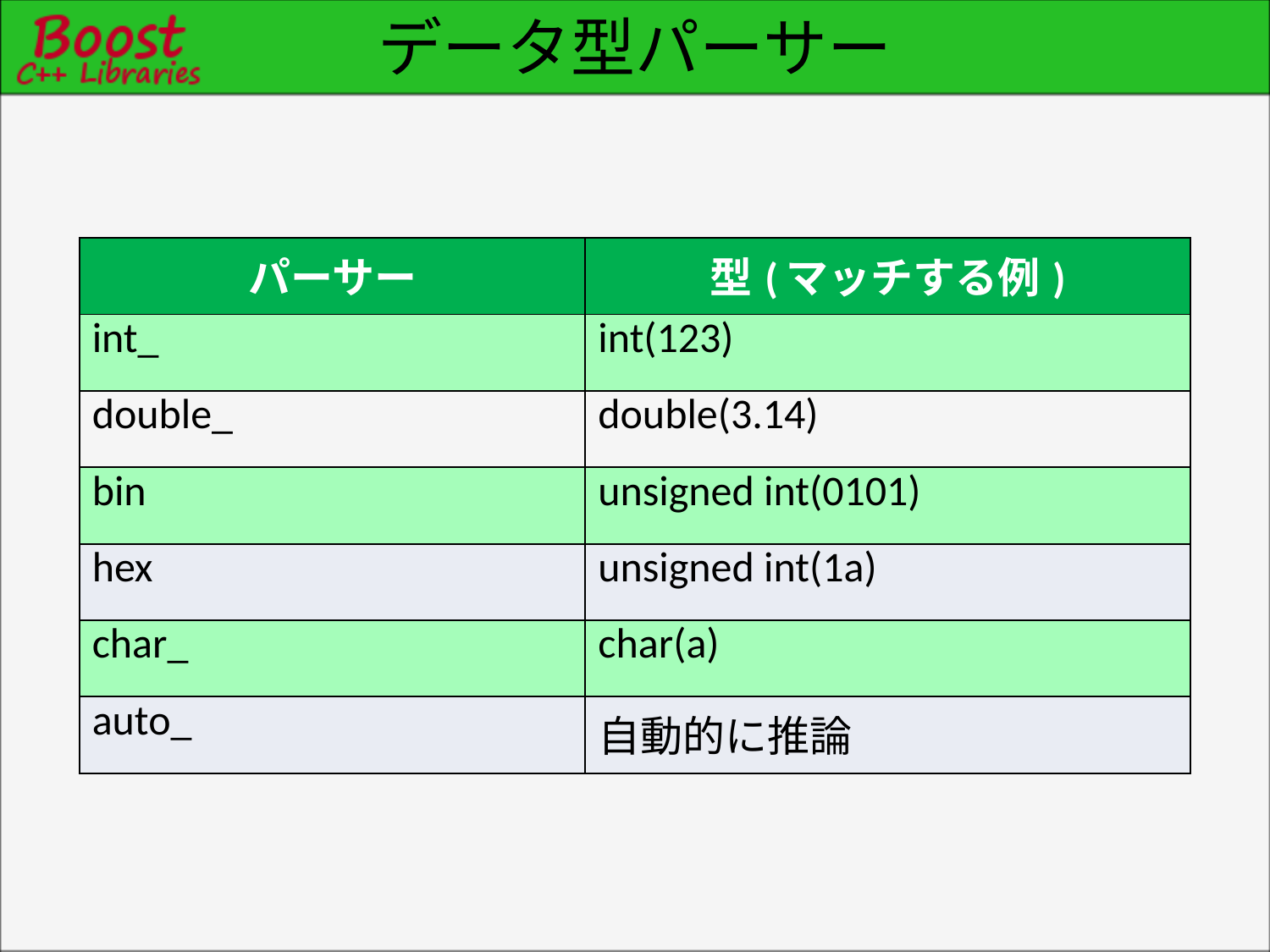

# データ型パーサー
| パーサー | 型(マッチする例) |
| --- | --- |
| int\_ | int(123) |
| double\_ | double(3.14) |
| bin | unsigned int(0101) |
| hex | unsigned int(1a) |
| char\_ | char(a) |
| auto\_ | 自動的に推論 |